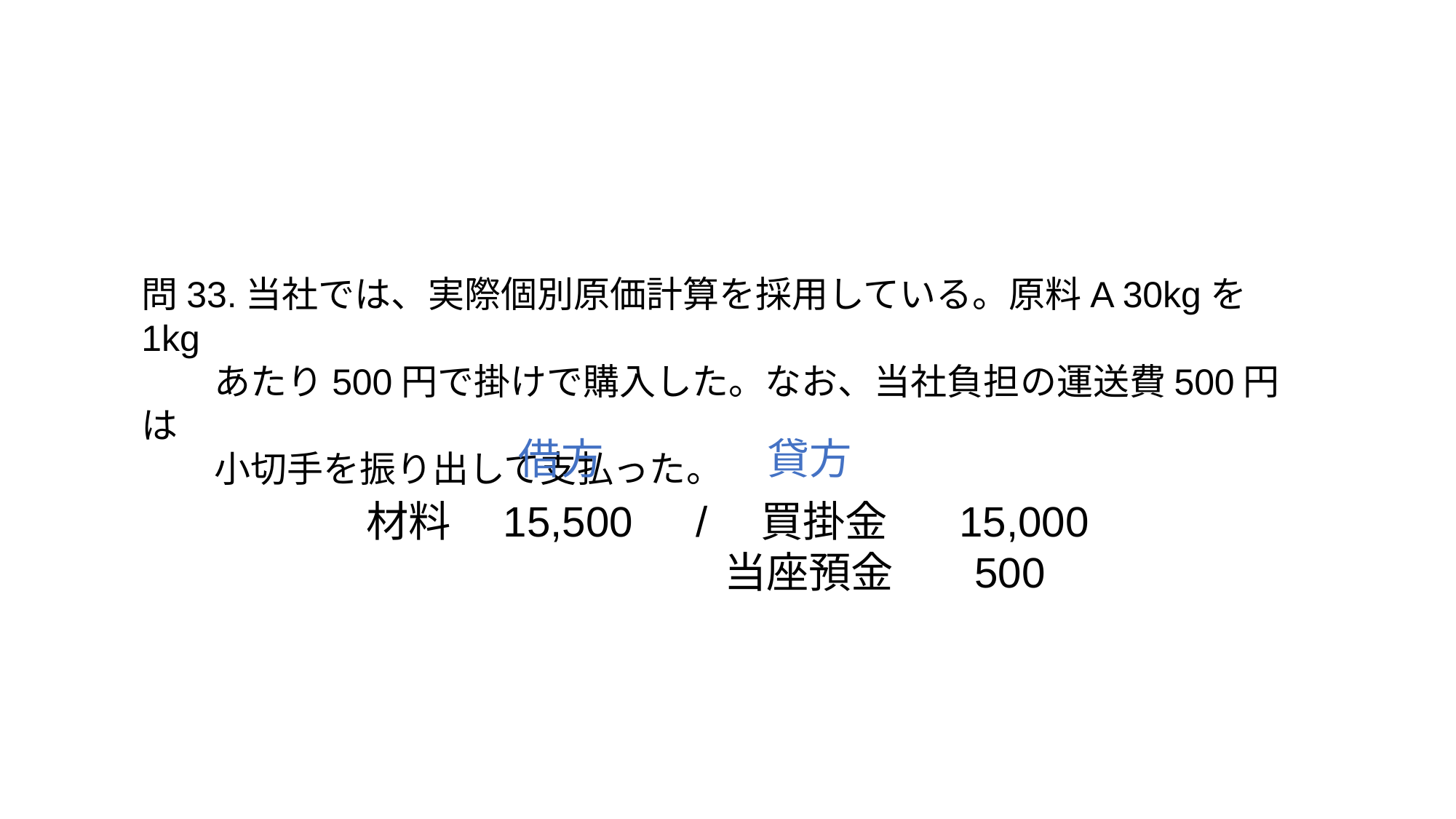

問33.当社では、実際個別原価計算を採用している。原料A 30kgを1kg
　　あたり500円で掛けで購入した。なお、当社負担の運送費500円は
　　小切手を振り出して支払った。
借方
貸方
材料　15,500　/　買掛金　  15,000
　　　　　　　　  当座預金　   500